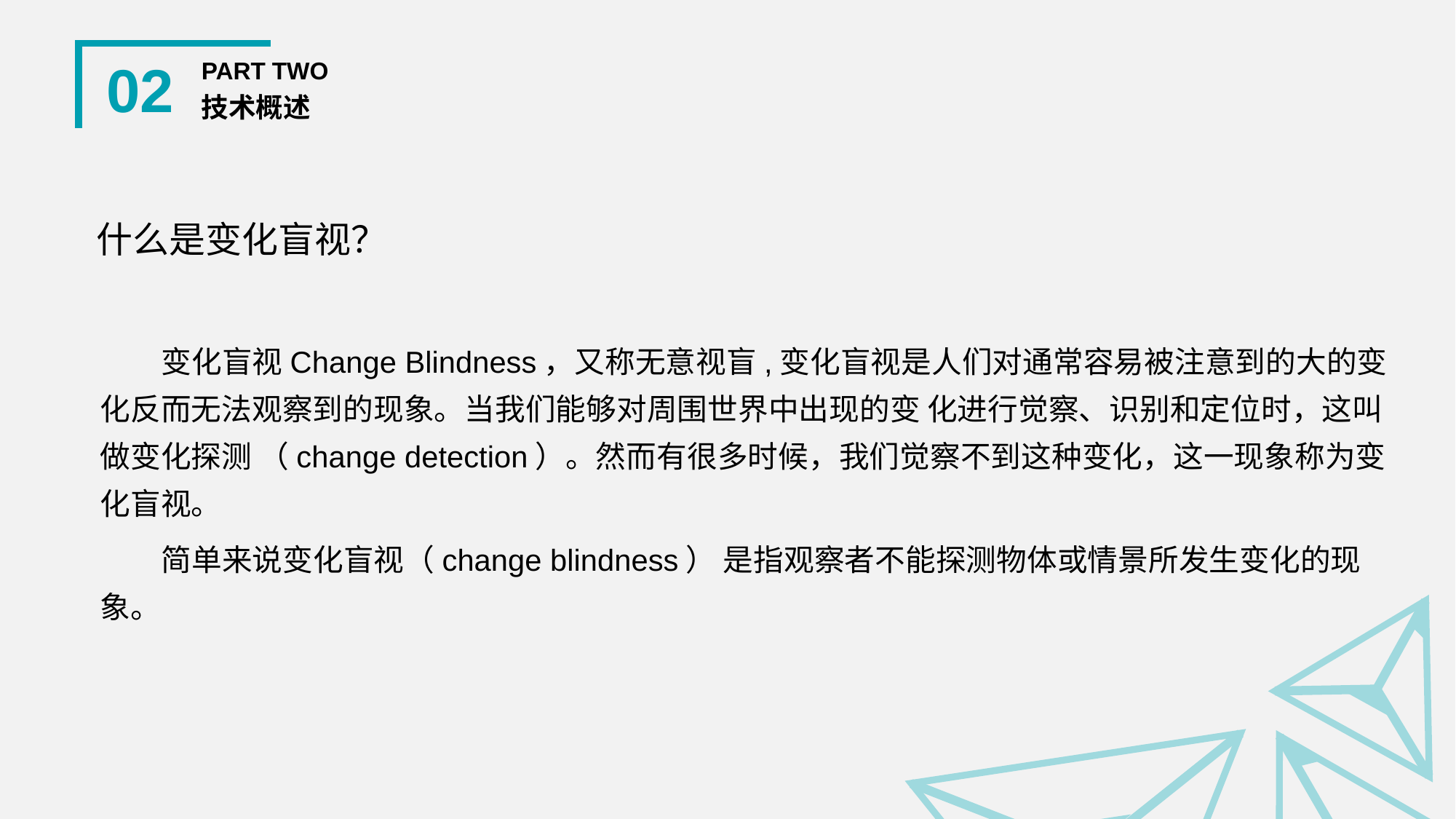

02
PART TWO
技术概述
 什么是变化盲视？
        变化盲视Change Blindness，又称无意视盲,变化盲视是人们对通常容易被注意到的大的变化反而无法观察到的现象。当我们能够对周围世界中出现的变 化进行觉察、识别和定位时，这叫做变化探测 （change detection）。然而有很多时候，我们觉察不到这种变化，这一现象称为变化盲视。
        简单来说变化盲视（change blindness） 是指观察者不能探测物体或情景所发生变化的现象。